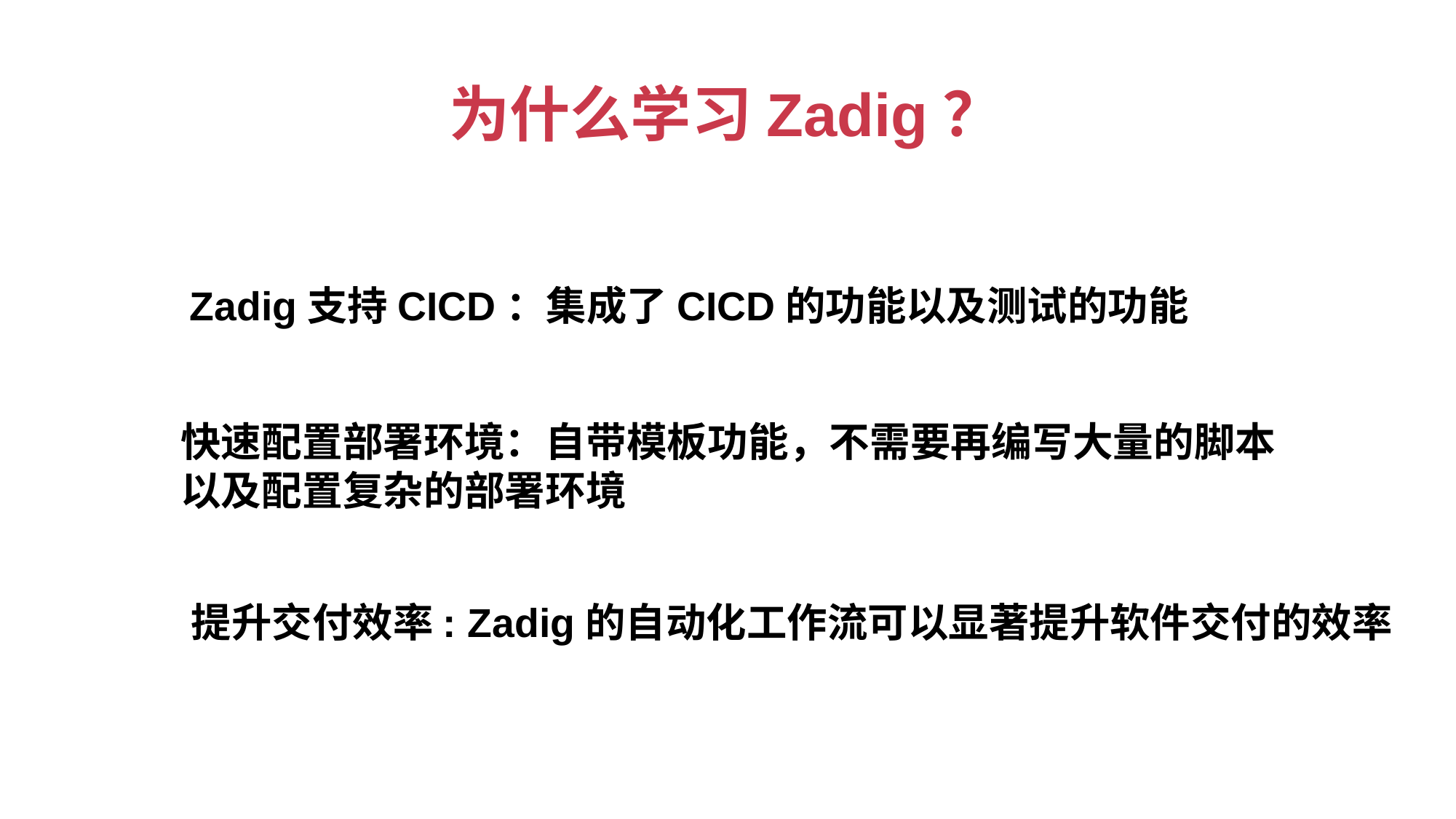

为什么学习Zadig？
Zadig支持CICD：集成了CICD的功能以及测试的功能
快速配置部署环境：自带模板功能，不需要再编写大量的脚本以及配置复杂的部署环境
 提升交付效率: Zadig的自动化工作流可以显著提升软件交付的效率